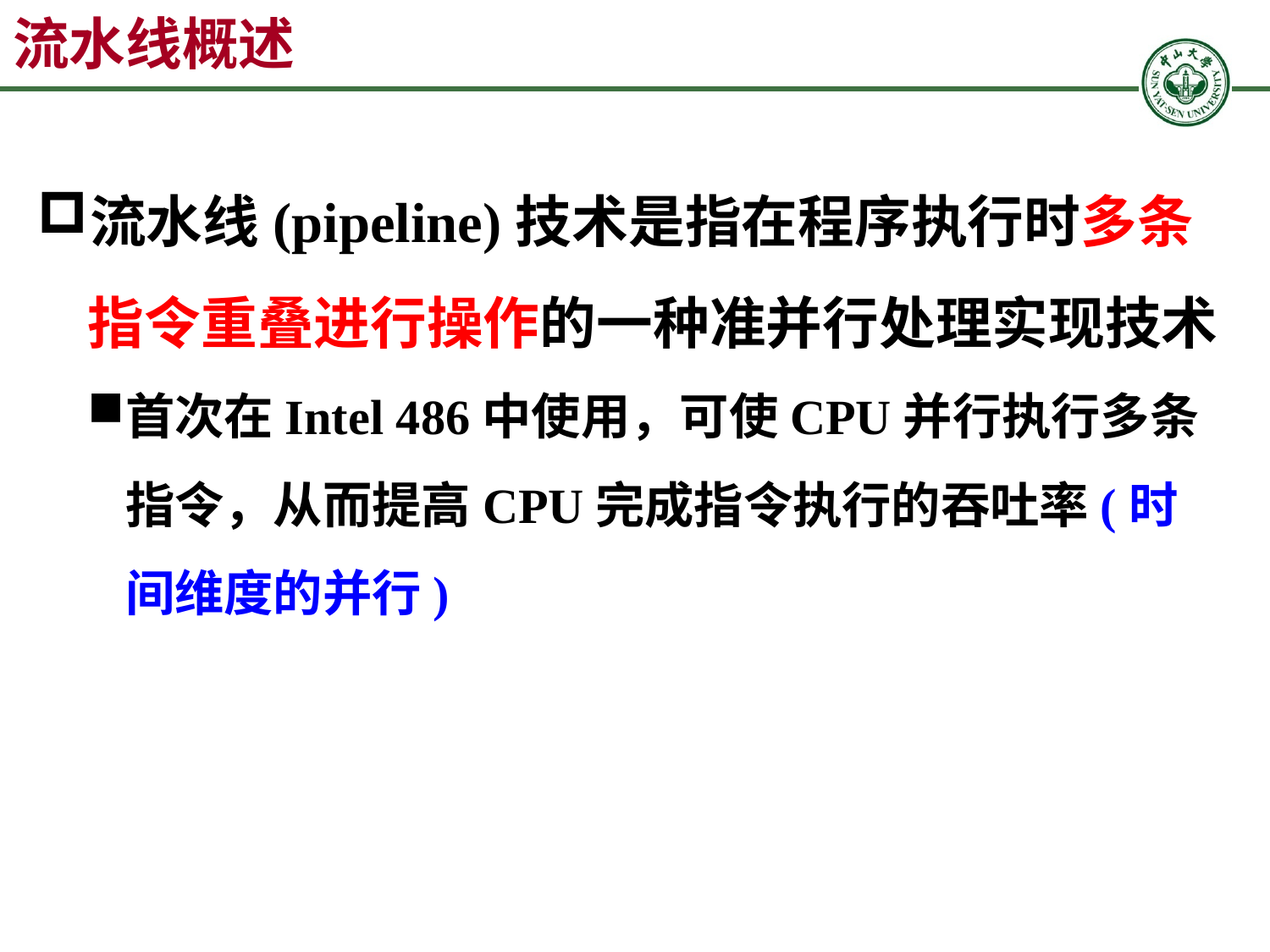

流水线概述
流水线(pipeline)技术是指在程序执行时多条指令重叠进行操作的一种准并行处理实现技术
首次在Intel 486中使用，可使CPU并行执行多条指令，从而提高CPU完成指令执行的吞吐率(时间维度的并行)